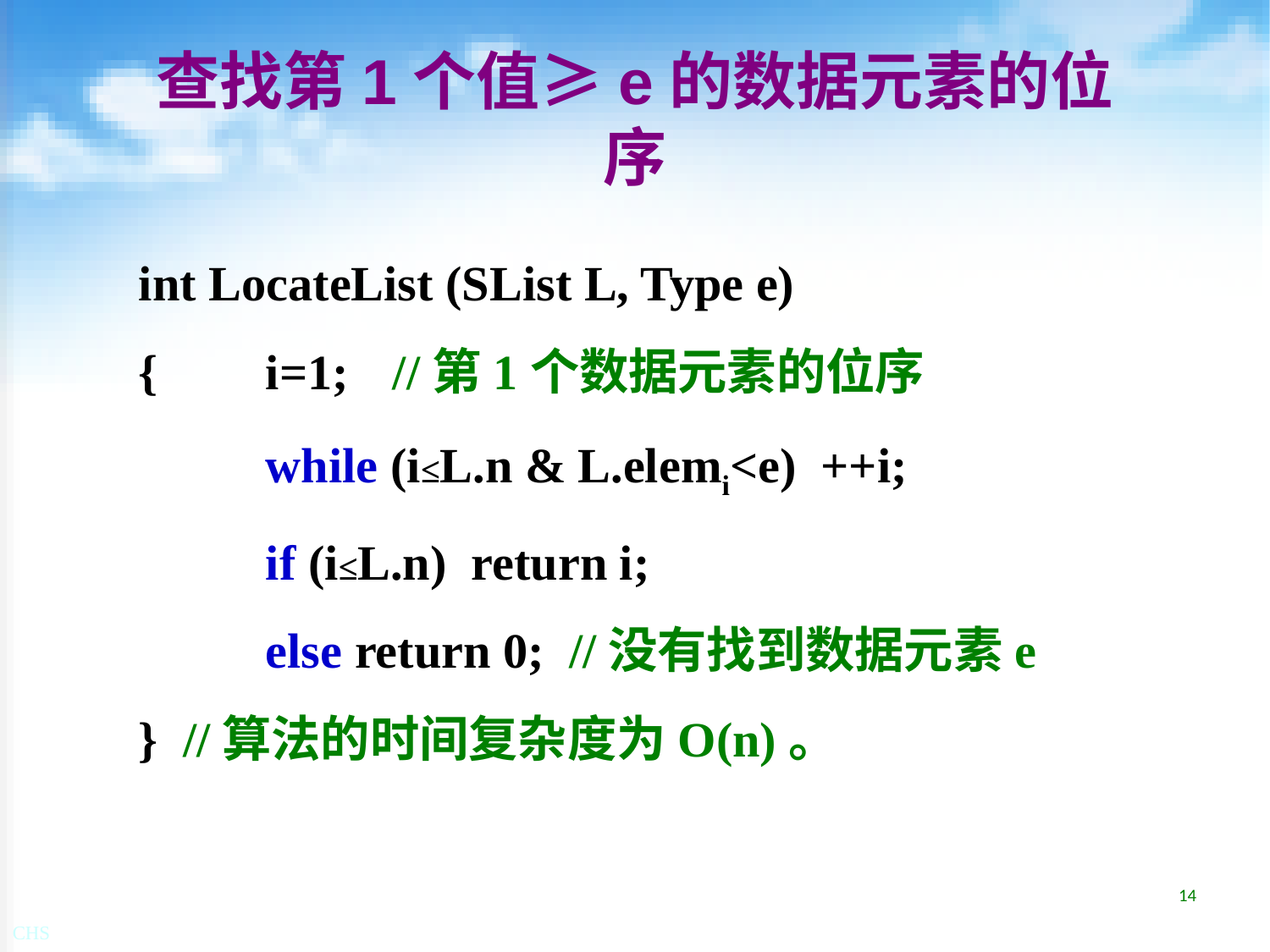

# 查找第1个值≥e的数据元素的位序
int LocateList (SList L, Type e)
{	i=1;	//第1个数据元素的位序
	while (i≤L.n & L.elemi<e)  ++i;
	if (i≤L.n)  return i;
	else return 0;  //没有找到数据元素e
}  //算法的时间复杂度为O(n)。
14